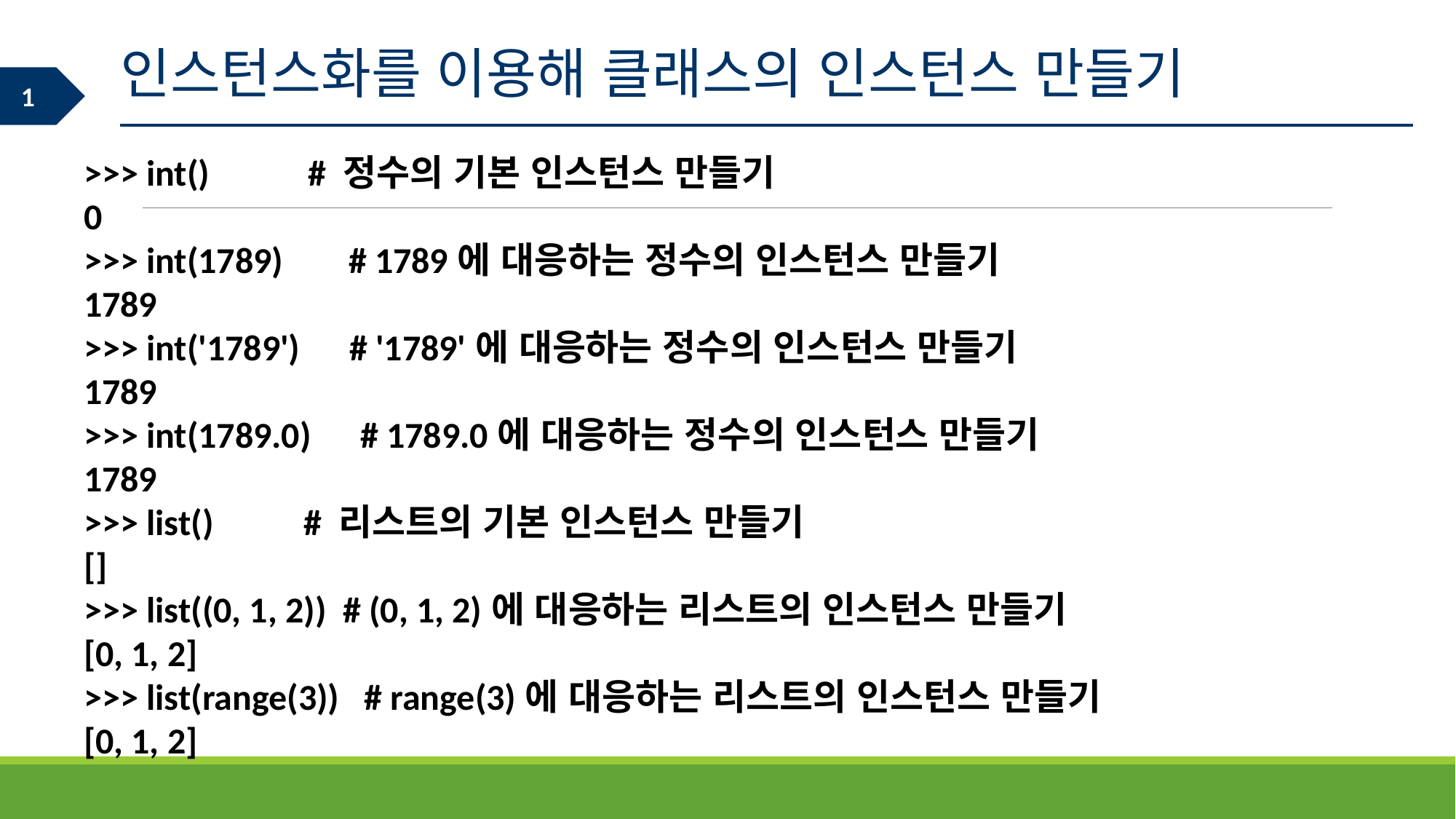

인스턴스화를 이용해 클래스의 인스턴스 만들기
>>> int()            # 정수의 기본 인스턴스 만들기
0
>>> int(1789)        # 1789에 대응하는 정수의 인스턴스 만들기
1789
>>> int('1789')      # '1789'에 대응하는 정수의 인스턴스 만들기
1789
>>> int(1789.0)      # 1789.0에 대응하는 정수의 인스턴스 만들기
1789
>>> list()           # 리스트의 기본 인스턴스 만들기
[]
>>> list((0, 1, 2))  # (0, 1, 2)에 대응하는 리스트의 인스턴스 만들기
[0, 1, 2]
>>> list(range(3))   # range(3)에 대응하는 리스트의 인스턴스 만들기
[0, 1, 2]